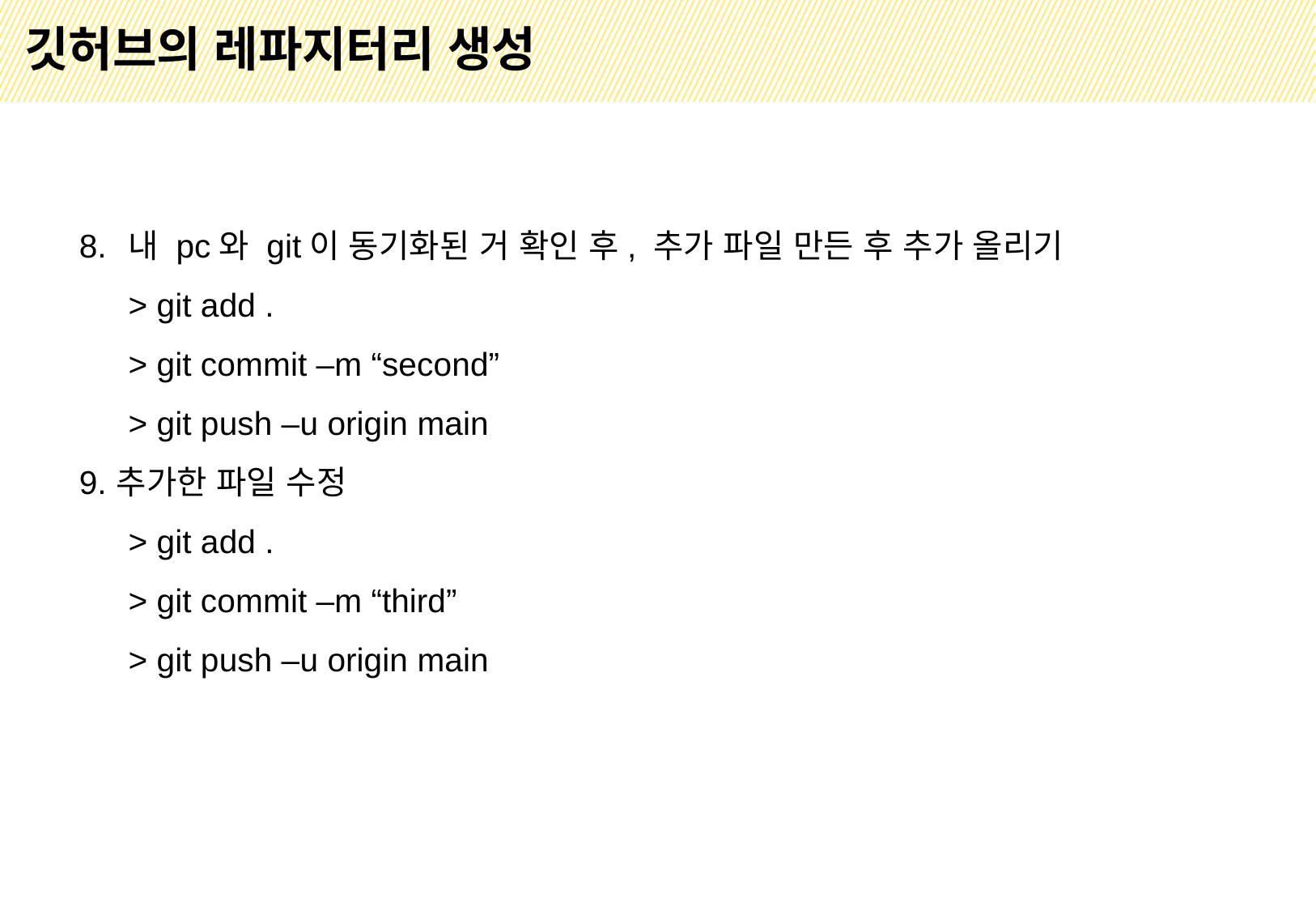

# 깃허브의 레파지터리 생성
내 pc와 git이 동기화된 거 확인 후, 추가 파일 만든 후 추가 올리기
> git add .
> git commit –m “second”
> git push –u origin main
추가한 파일 수정
> git add .
> git commit –m “third”
> git push –u origin main